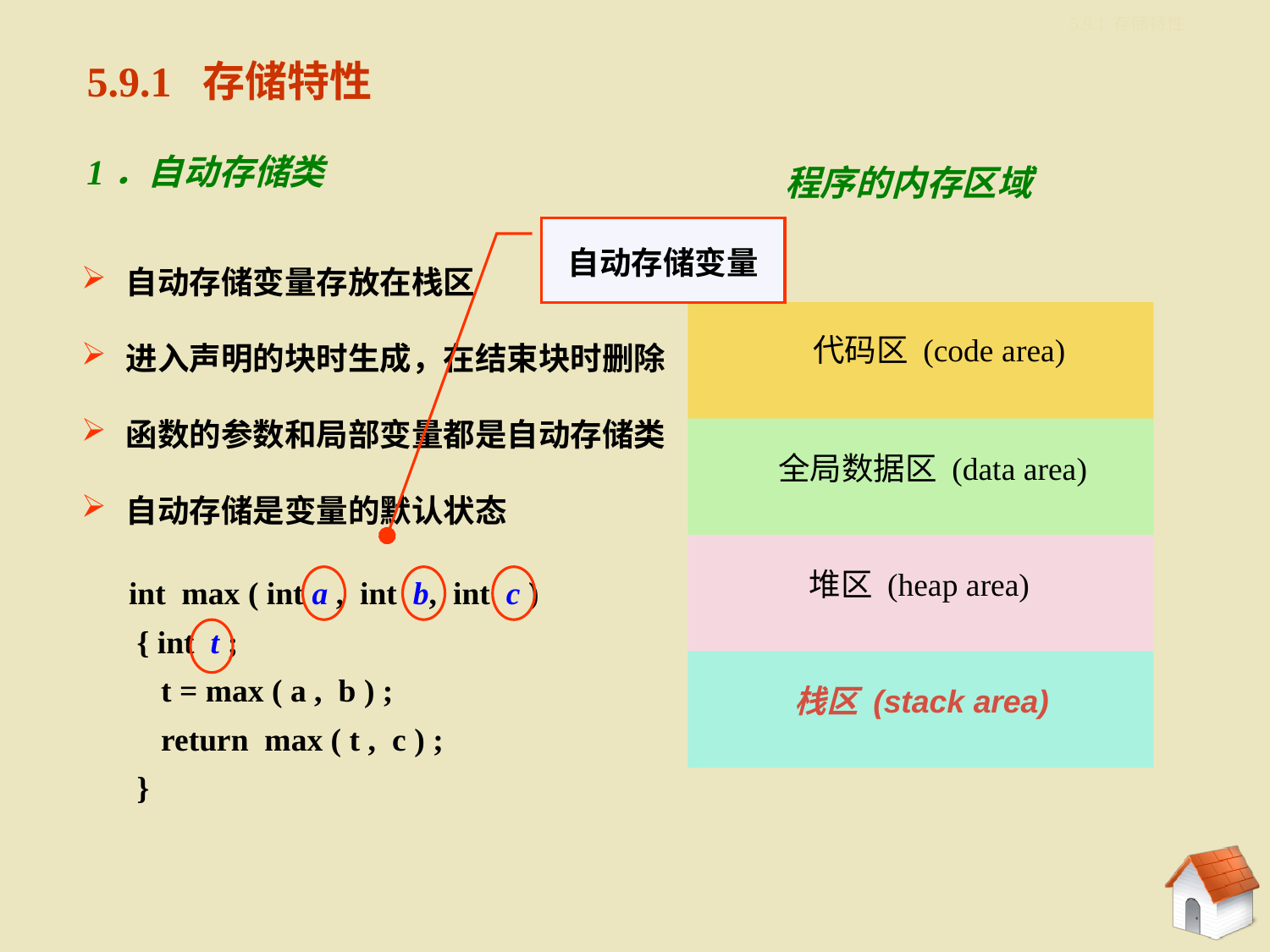

5.9.1 存储特性
5.9.1  存储特性
1．自动存储类
程序的内存区域

代码区 (code area)

全局数据区 (data area)

堆区 (heap area)

栈区 (stack area)
自动存储变量
 自动存储变量存放在栈区
 进入声明的块时生成，在结束块时删除
 函数的参数和局部变量都是自动存储类
 自动存储是变量的默认状态
int  max ( int a ,  int  b,  int  c )
 { int  t ;
    t = max ( a ,  b ) ;
    return  max ( t ,  c ) ;
 }